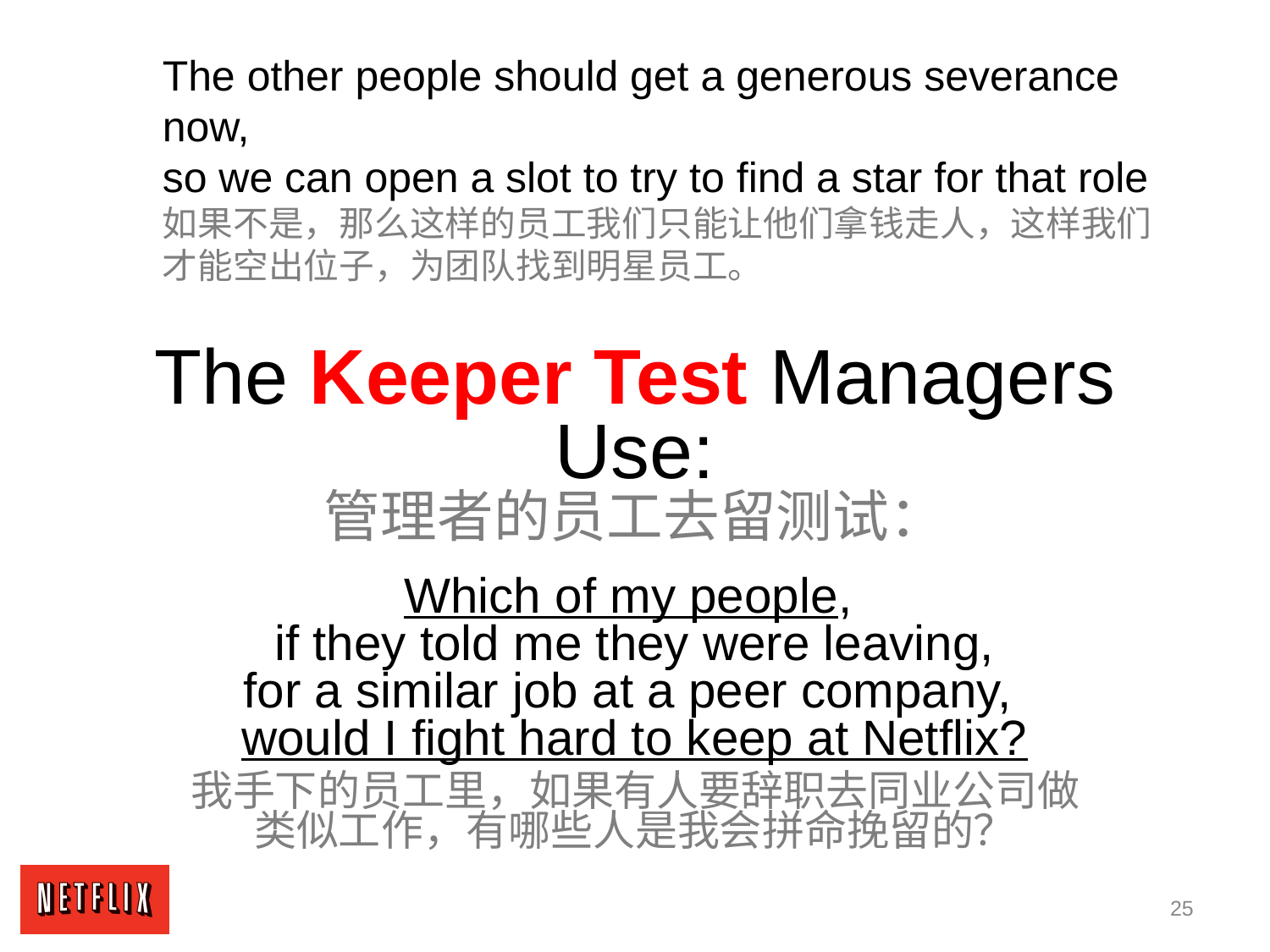

The other people should get a generous severance now,
so we can open a slot to try to find a star for that role
如果不是，那么这样的员工我们只能让他们拿钱走人，这样我们才能空出位子，为团队找到明星员工。

The Keeper Test Managers Use:
管理者的员工去留测试：
Which of my people,
if they told me they were leaving,
for a similar job at a peer company,
would I fight hard to keep at Netflix?
我手下的员工里，如果有人要辞职去同业公司做类似工作，有哪些人是我会拼命挽留的？

25